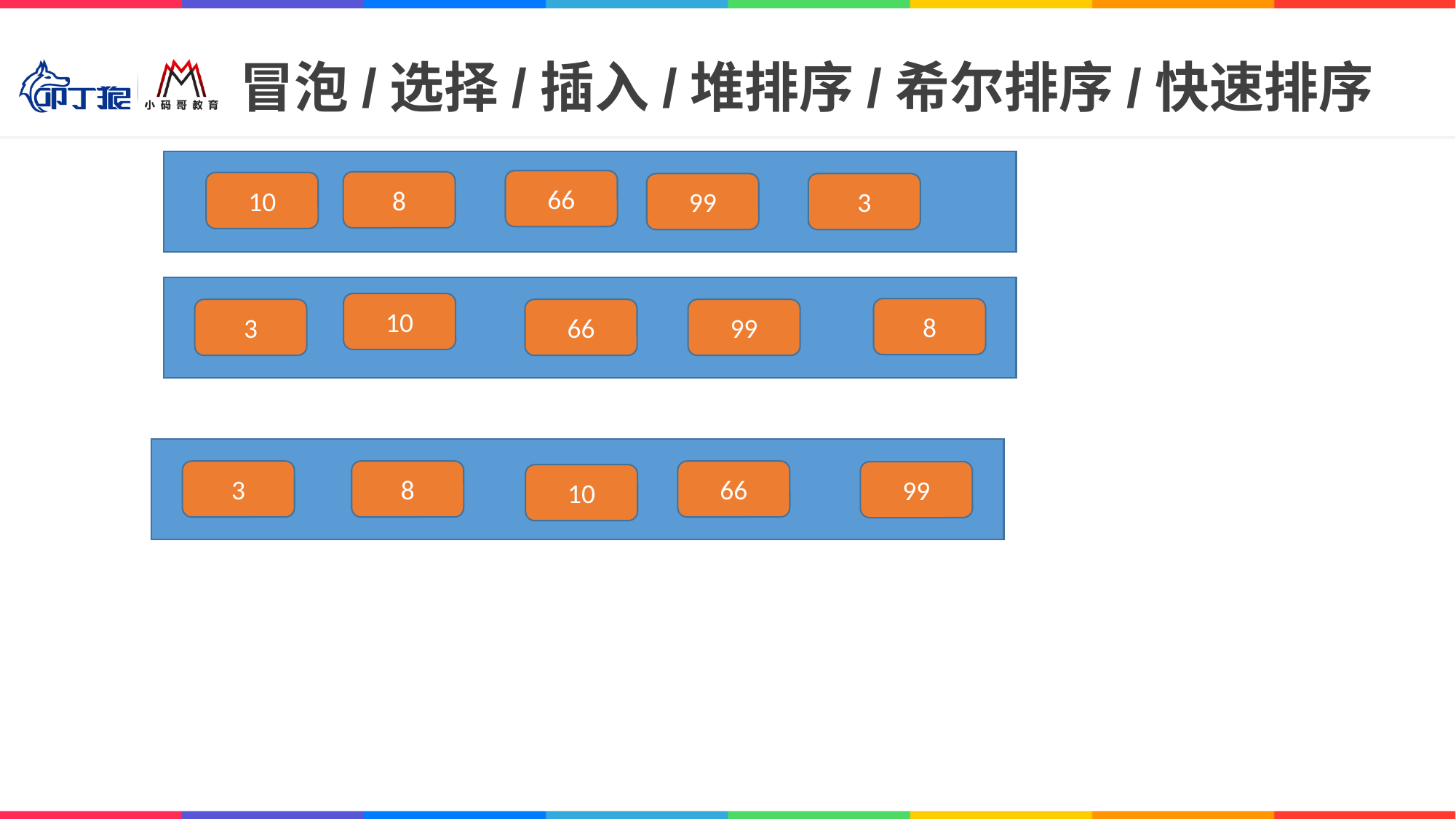

# 冒泡/选择/插入/堆排序/希尔排序/快速排序

66
8
10
99
3

10
8
3
99
66

8
66
3
99
10